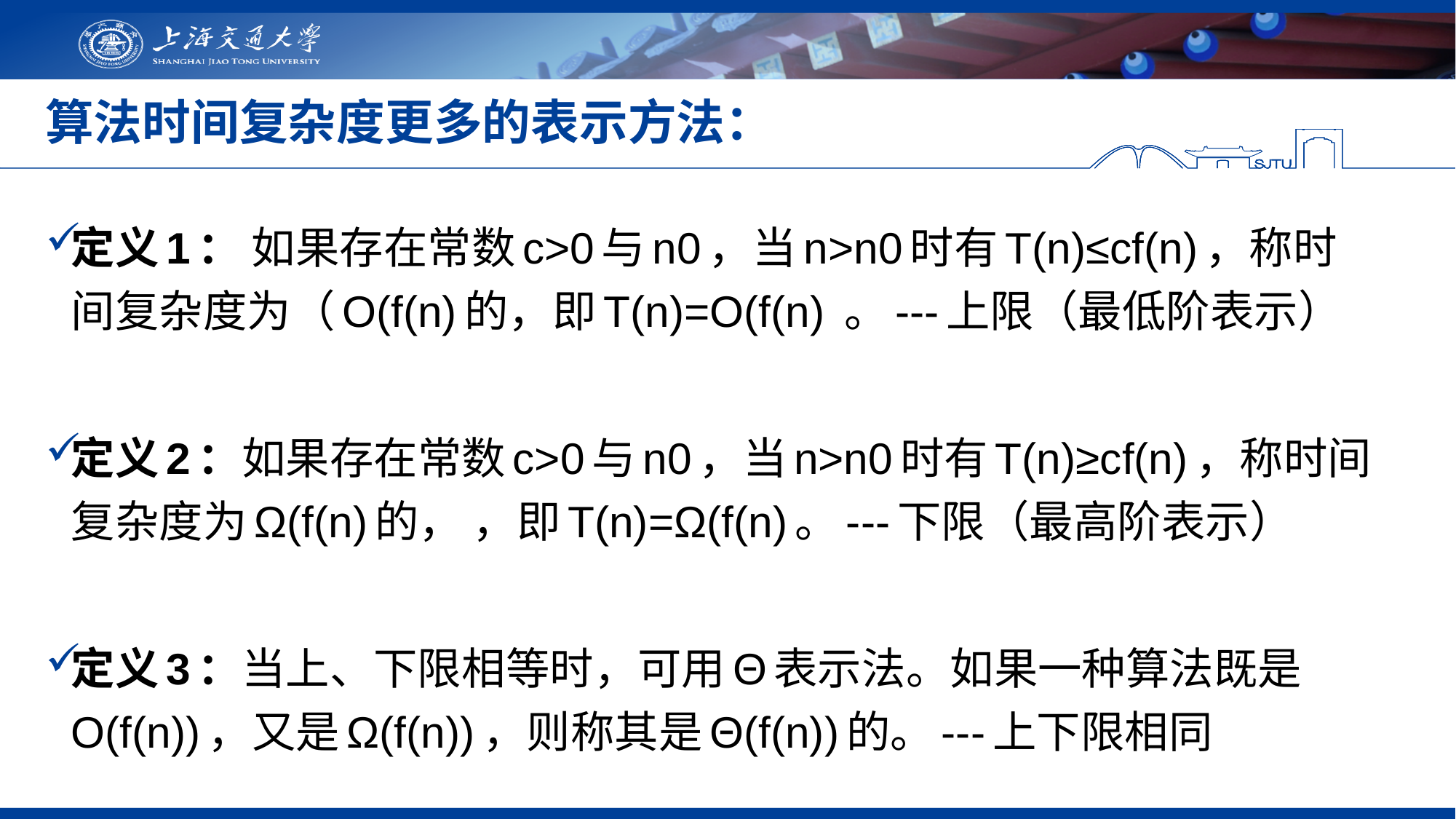

# 算法时间复杂度更多的表示方法：
定义1： 如果存在常数c>0与n0，当n>n0时有T(n)≤cf(n)，称时间复杂度为（O(f(n)的，即T(n)=O(f(n) 。---上限（最低阶表示）

定义2：如果存在常数c>0与n0，当n>n0时有T(n)≥cf(n)，称时间复杂度为Ω(f(n)的， ，即T(n)=Ω(f(n)。---下限（最高阶表示）

定义3：当上、下限相等时，可用Θ表示法。如果一种算法既是O(f(n))，又是Ω(f(n))，则称其是Θ(f(n))的。---上下限相同